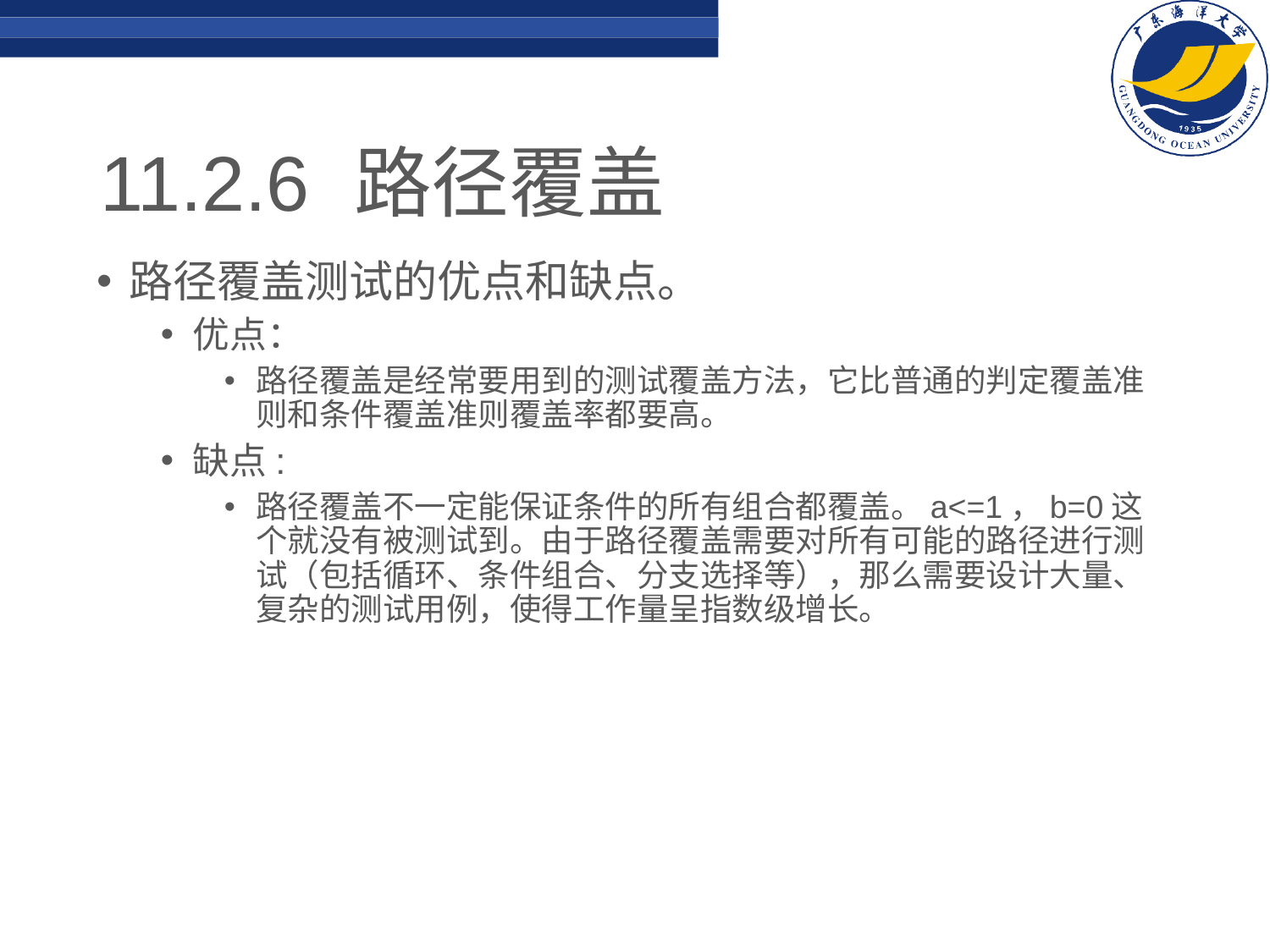

# 11.2.6	路径覆盖
路径覆盖测试的优点和缺点。
优点：
路径覆盖是经常要用到的测试覆盖方法，它比普通的判定覆盖准则和条件覆盖准则覆盖率都要高。
缺点:
路径覆盖不一定能保证条件的所有组合都覆盖。a<=1，b=0这个就没有被测试到。由于路径覆盖需要对所有可能的路径进行测试（包括循环、条件组合、分支选择等），那么需要设计大量、复杂的测试用例，使得工作量呈指数级增长。
22